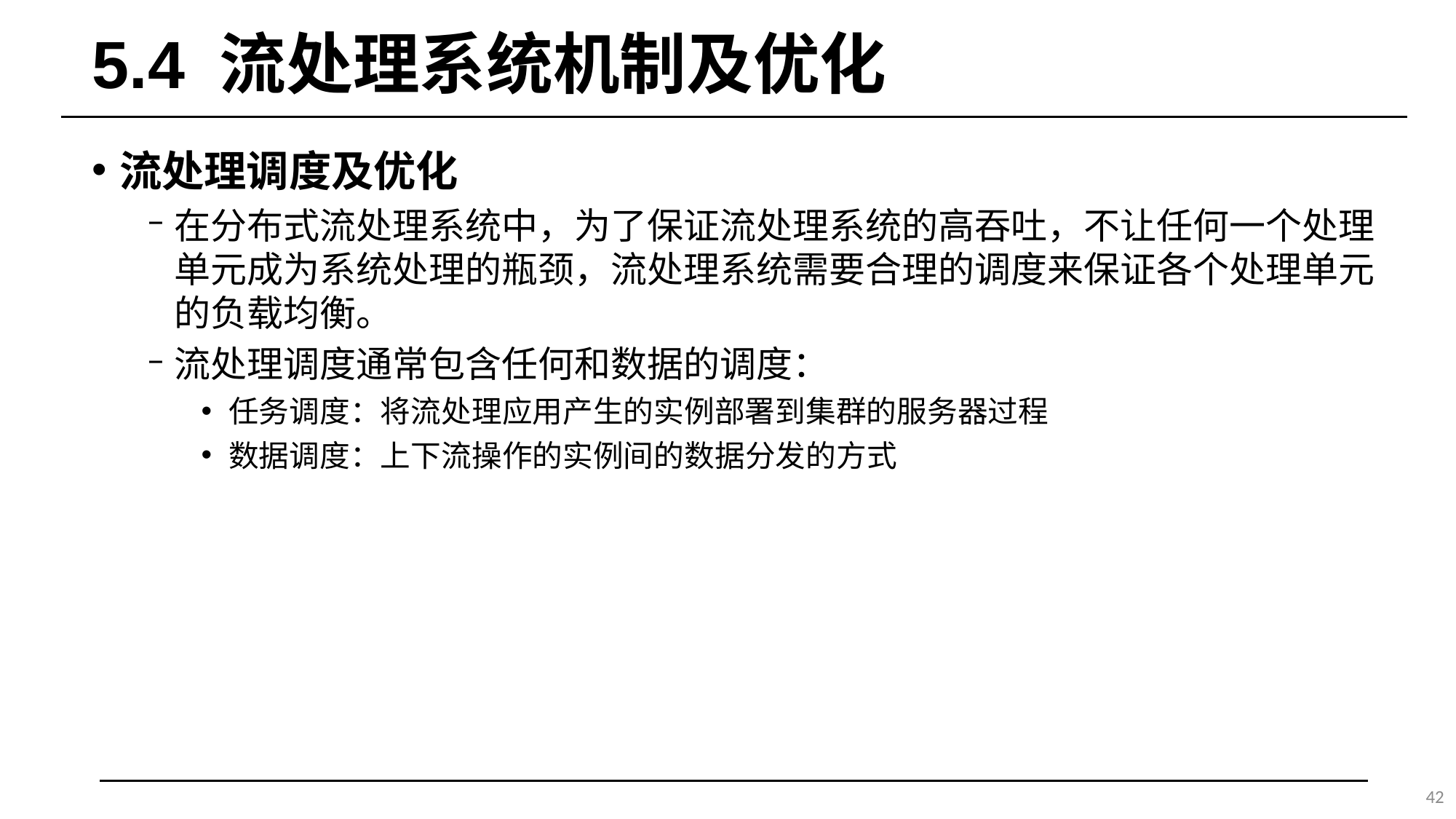

# 5.4 流处理系统机制及优化
流处理调度及优化
在分布式流处理系统中，为了保证流处理系统的高吞吐，不让任何一个处理单元成为系统处理的瓶颈，流处理系统需要合理的调度来保证各个处理单元的负载均衡。
流处理调度通常包含任何和数据的调度：
任务调度：将流处理应用产生的实例部署到集群的服务器过程
数据调度：上下流操作的实例间的数据分发的方式
42